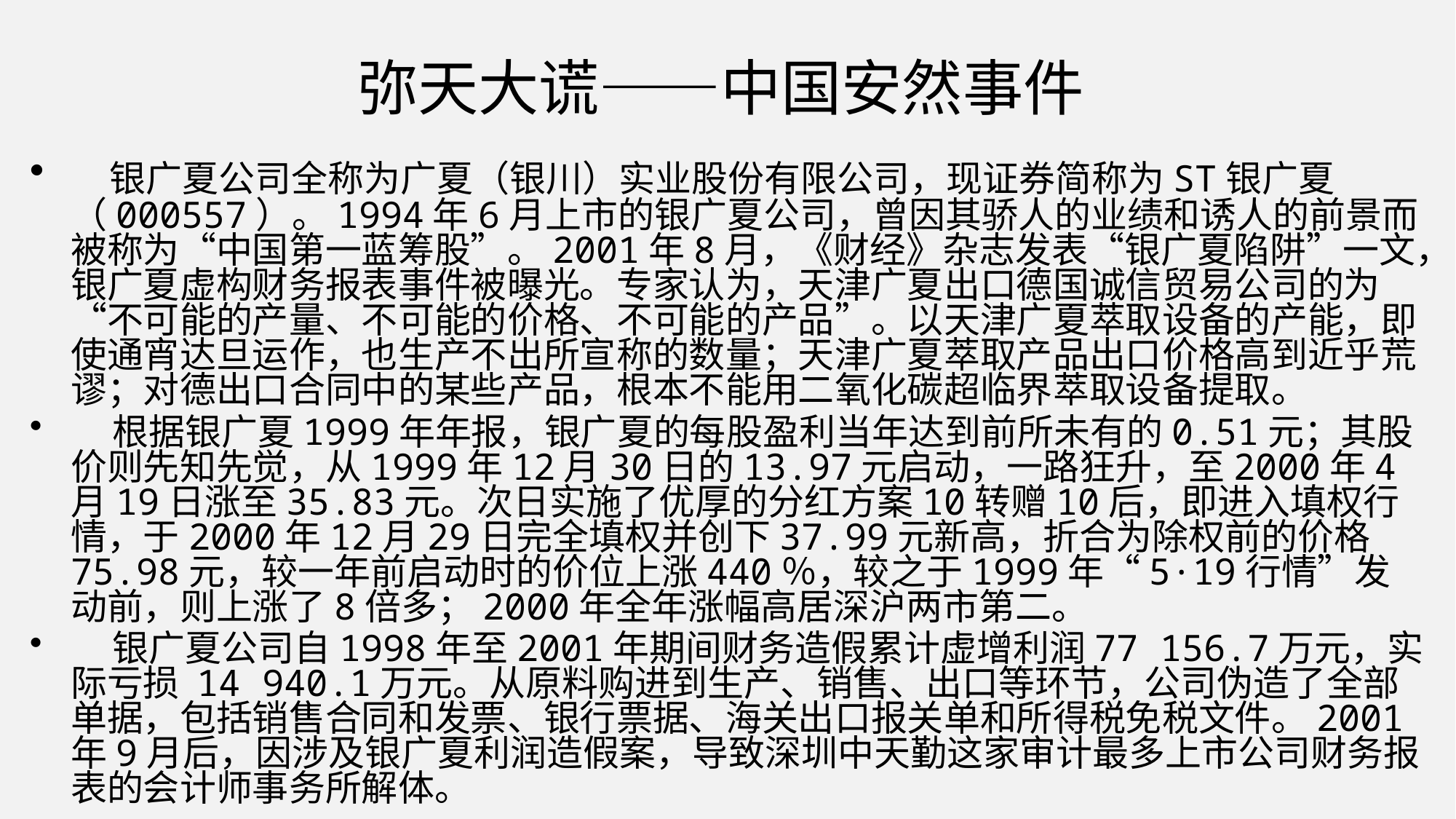

弥天大谎——中国安然事件
   银广夏公司全称为广夏（银川）实业股份有限公司，现证券简称为ST银广夏（000557）。1994年6月上市的银广夏公司，曾因其骄人的业绩和诱人的前景而被称为“中国第一蓝筹股”。2001年8月，《财经》杂志发表“银广夏陷阱”一文，银广夏虚构财务报表事件被曝光。专家认为，天津广夏出口德国诚信贸易公司的为“不可能的产量、不可能的价格、不可能的产品”。以天津广夏萃取设备的产能，即使通宵达旦运作，也生产不出所宣称的数量；天津广夏萃取产品出口价格高到近乎荒谬；对德出口合同中的某些产品，根本不能用二氧化碳超临界萃取设备提取。
    根据银广夏1999年年报，银广夏的每股盈利当年达到前所未有的0.51元；其股价则先知先觉，从1999年12月30日的13.97元启动，一路狂升，至2000年4月19日涨至35.83元。次日实施了优厚的分红方案10转赠10后，即进入填权行情，于2000年12月29日完全填权并创下37.99元新高，折合为除权前的价格75.98元，较一年前启动时的价位上涨440％，较之于1999年“5·19行情”发动前，则上涨了8倍多；2000年全年涨幅高居深沪两市第二。
    银广夏公司自1998年至2001年期间财务造假累计虚增利润77 156.7万元，实际亏损 14 940.1万元。从原料购进到生产、销售、出口等环节，公司伪造了全部单据，包括销售合同和发票、银行票据、海关出口报关单和所得税免税文件。2001年9月后，因涉及银广夏利润造假案，导致深圳中天勤这家审计最多上市公司财务报表的会计师事务所解体。